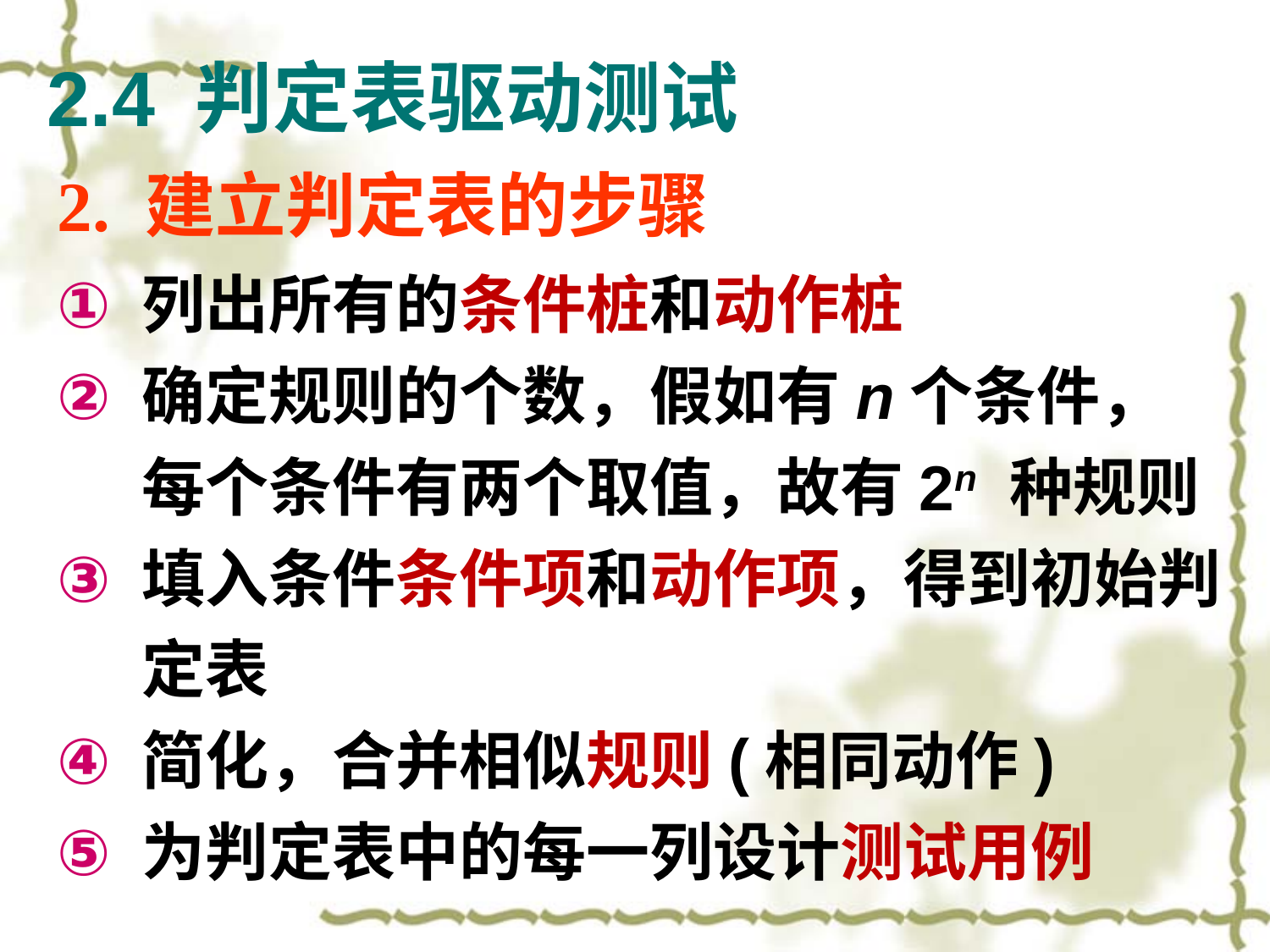

# 2.4 判定表驱动测试
2. 建立判定表的步骤
列出所有的条件桩和动作桩
确定规则的个数，假如有n个条件，每个条件有两个取值，故有2n 种规则
填入条件条件项和动作项，得到初始判定表
简化，合并相似规则(相同动作)
为判定表中的每一列设计测试用例